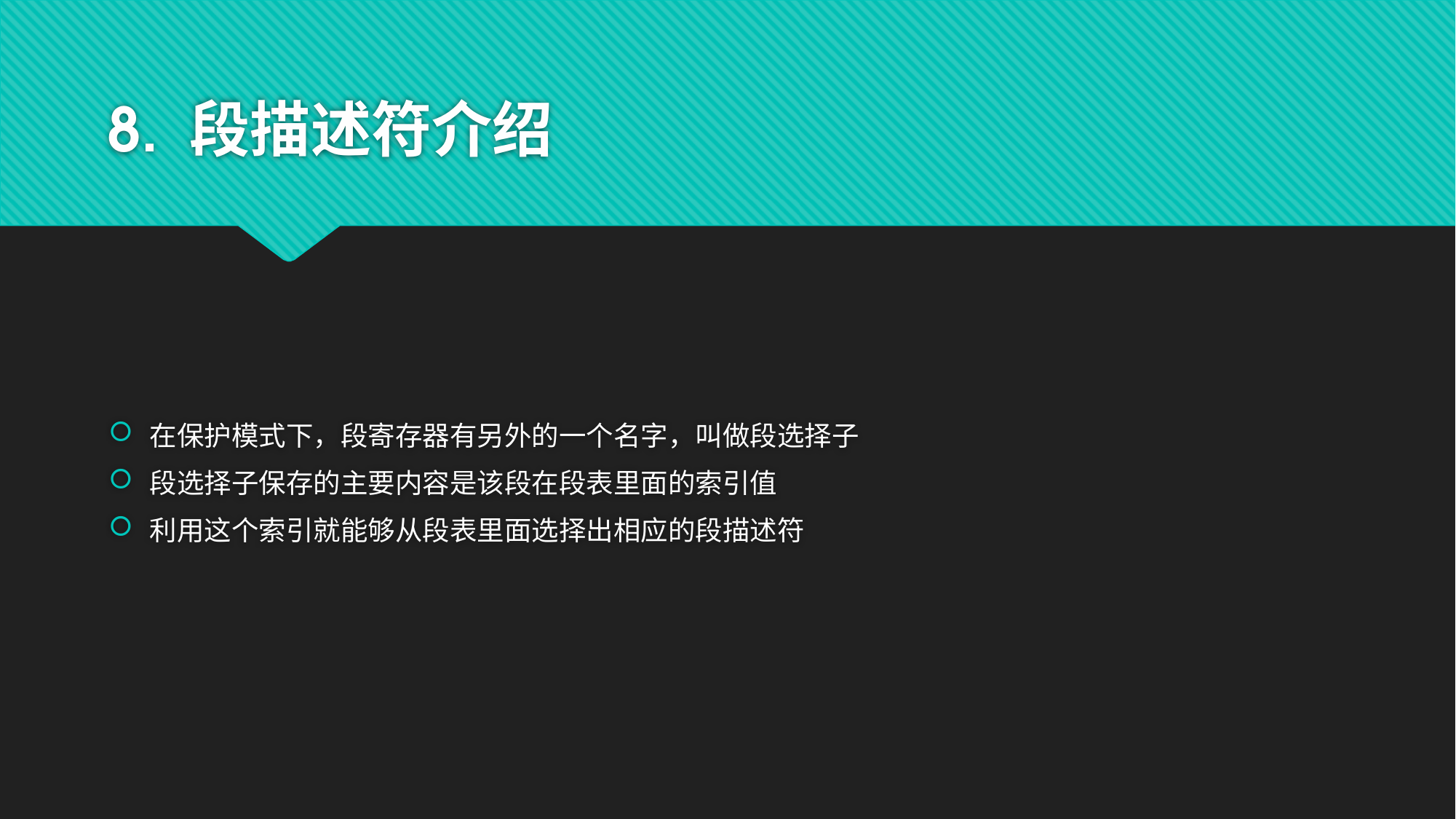

# 8. 段描述符介绍
在保护模式下，段寄存器有另外的一个名字，叫做段选择子
段选择子保存的主要内容是该段在段表里面的索引值
利用这个索引就能够从段表里面选择出相应的段描述符